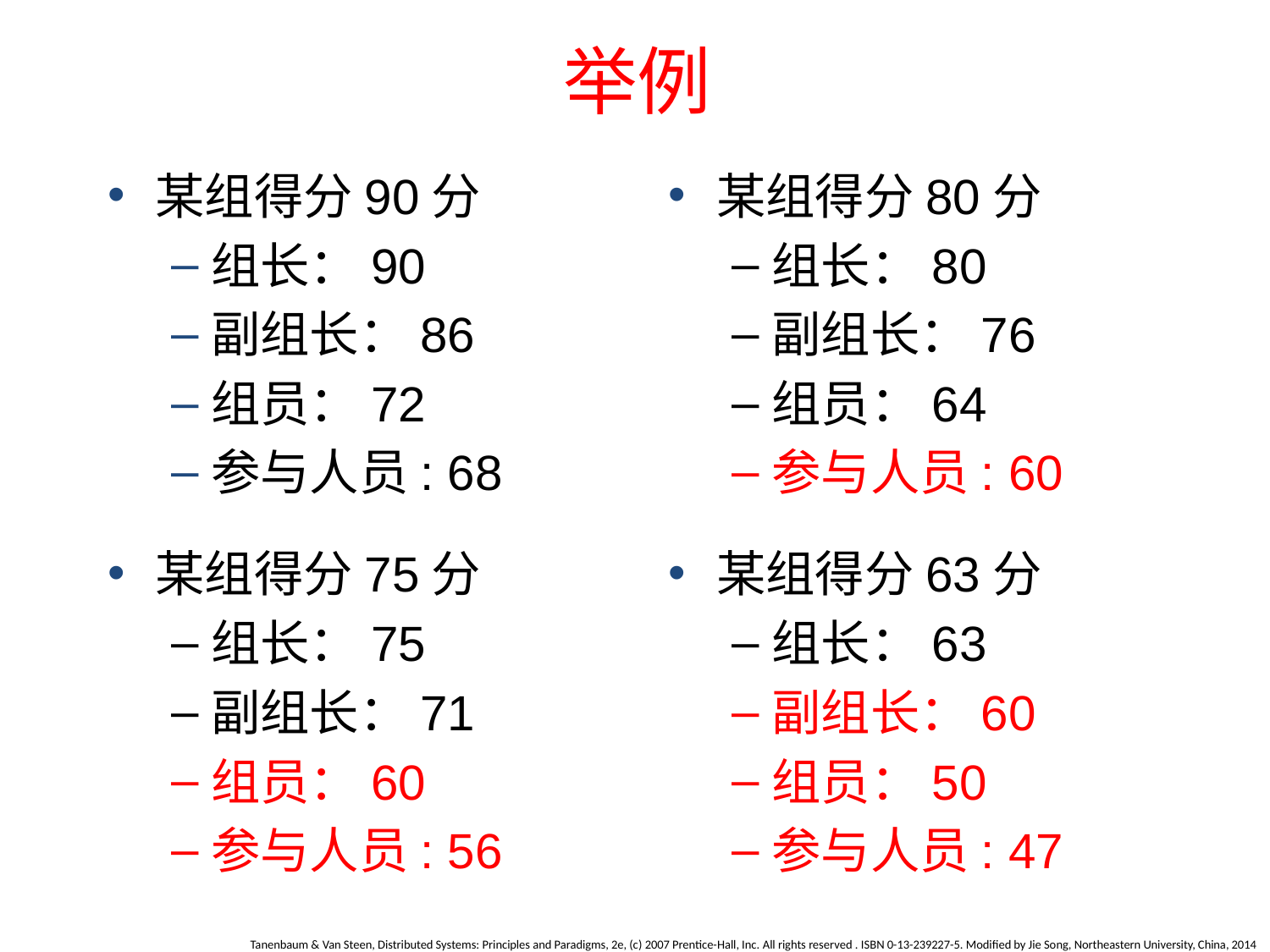

# 举例
某组得分90分
组长：90
副组长：86
组员：72
参与人员: 68

某组得分80分
组长：80
副组长：76
组员：64
参与人员: 60

某组得分75分
组长：75
副组长：71
组员：60
参与人员: 56

某组得分63分
组长：63
副组长：60
组员：50
参与人员: 47